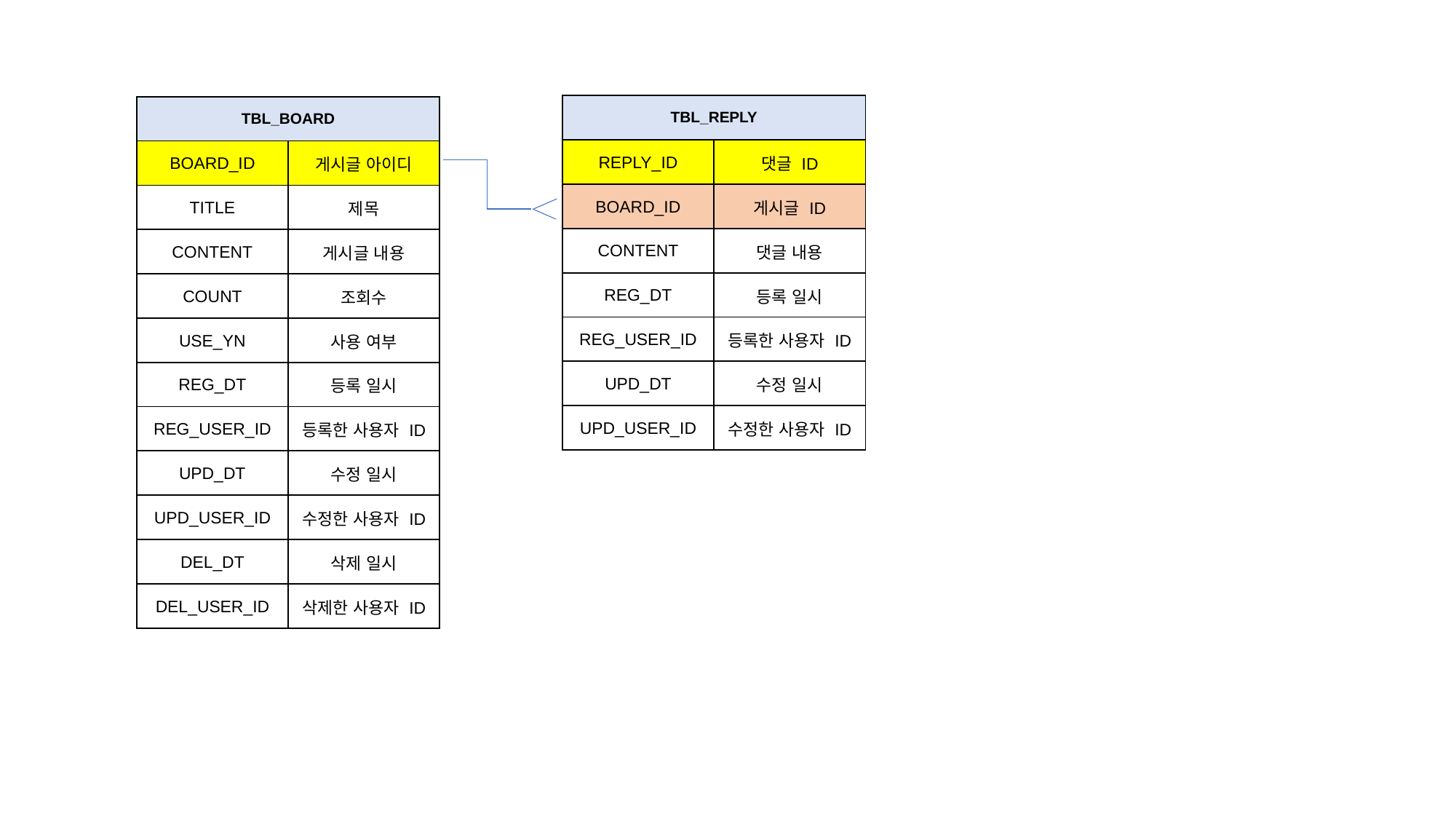

| TBL\_REPLY |  |
| --- | --- |
| REPLY\_ID | 댓글 ID |
| BOARD\_ID | 게시글 ID |
| CONTENT | 댓글 내용 |
| REG\_DT | 등록 일시 |
| REG\_USER\_ID | 등록한 사용자 ID |
| UPD\_DT | 수정 일시 |
| UPD\_USER\_ID | 수정한 사용자 ID |
| TBL\_BOARD |  |
| --- | --- |
| BOARD\_ID | 게시글 아이디 |
| TITLE | 제목 |
| CONTENT | 게시글 내용 |
| COUNT | 조회수 |
| USE\_YN | 사용 여부 |
| REG\_DT | 등록 일시 |
| REG\_USER\_ID | 등록한 사용자 ID |
| UPD\_DT | 수정 일시 |
| UPD\_USER\_ID | 수정한 사용자 ID |
| DEL\_DT | 삭제 일시 |
| DEL\_USER\_ID | 삭제한 사용자 ID |